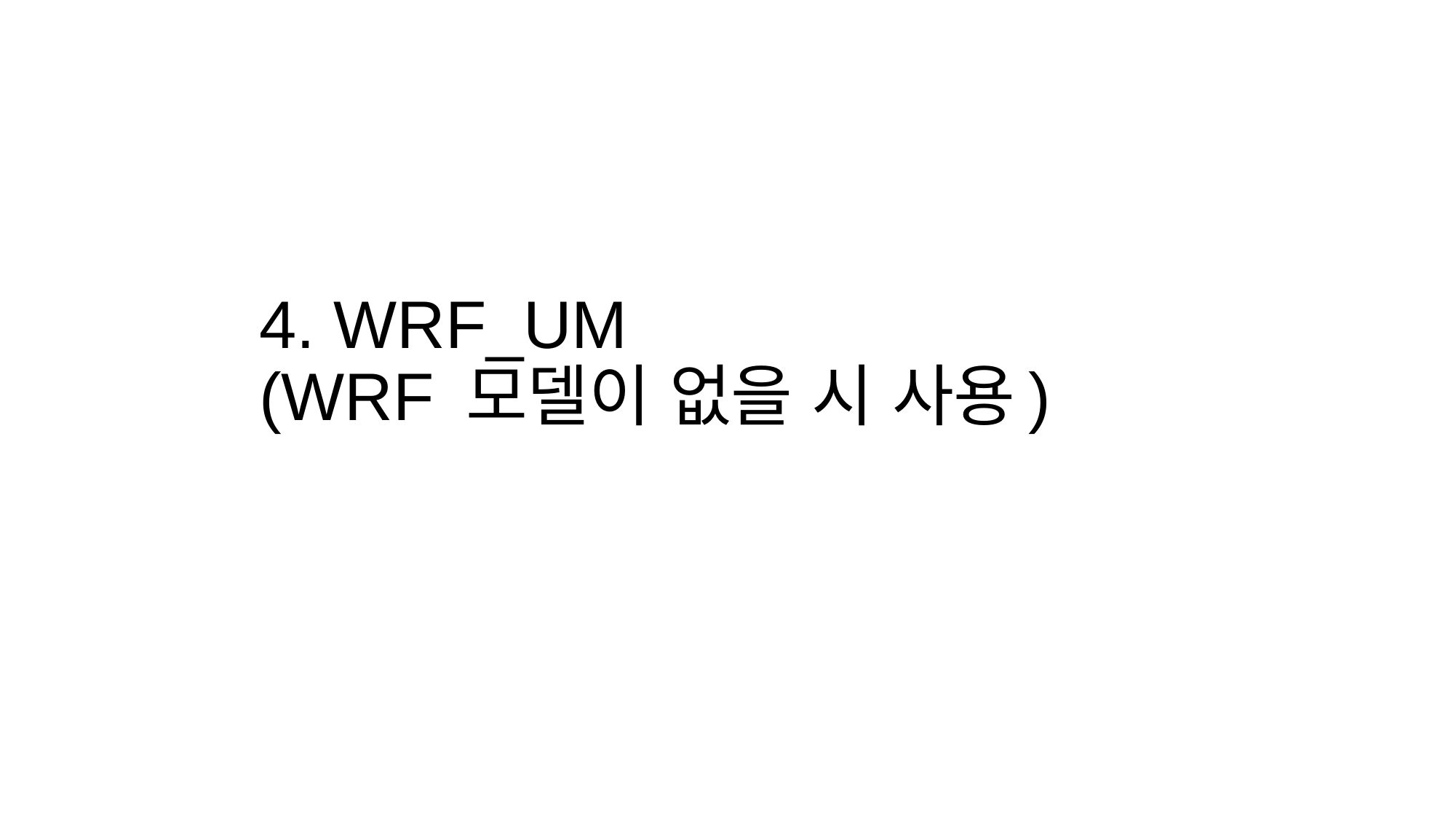

# 4. WRF_UM (WRF 모델이 없을 시 사용)